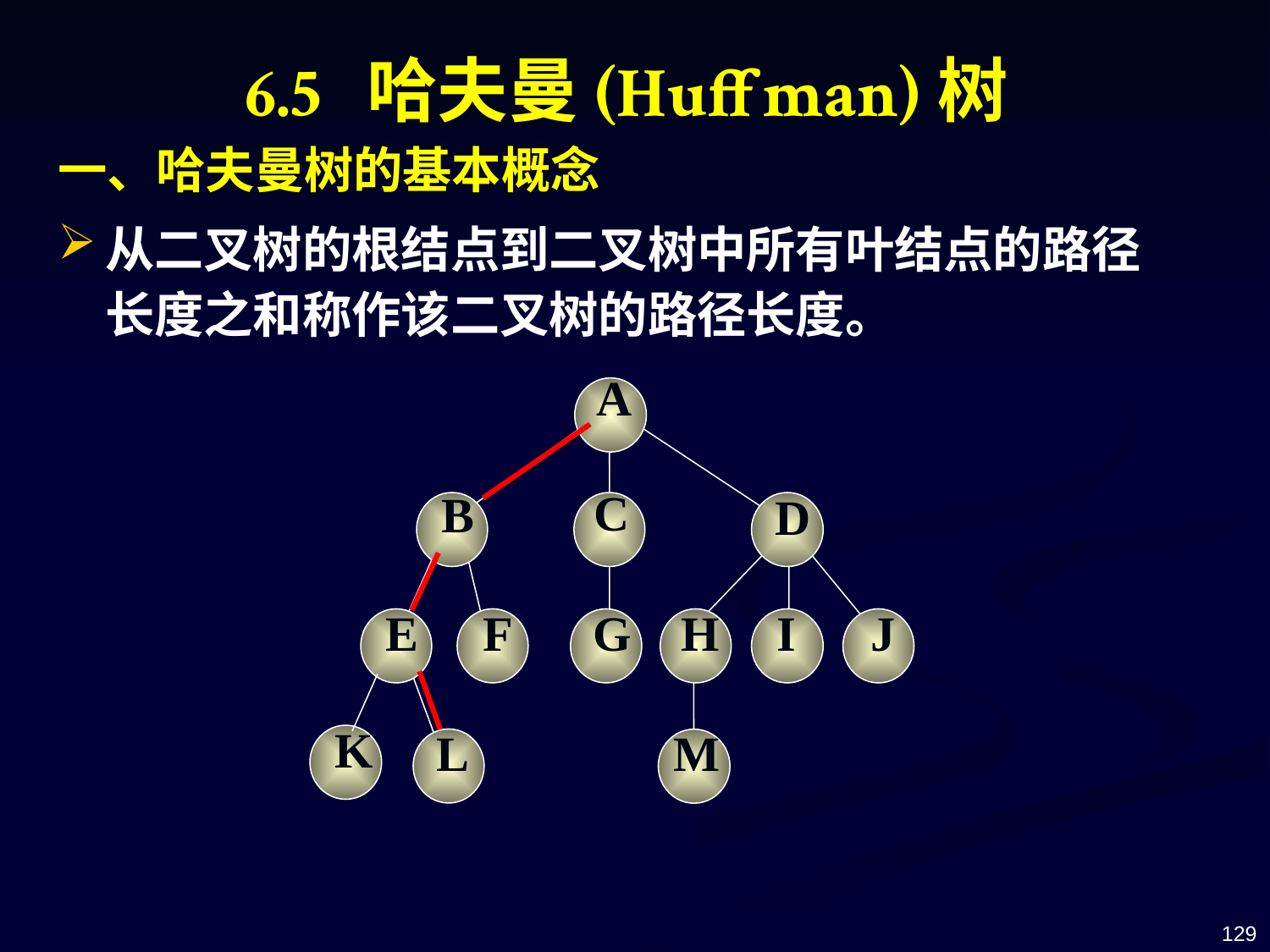

# 6.5  哈夫曼(Huffman)树
一、哈夫曼树的基本概念
从二叉树的根结点到二叉树中所有叶结点的路径长度之和称作该二叉树的路径长度。

A

C

B

D

E
F
G
H
I
J

K

L
M

129